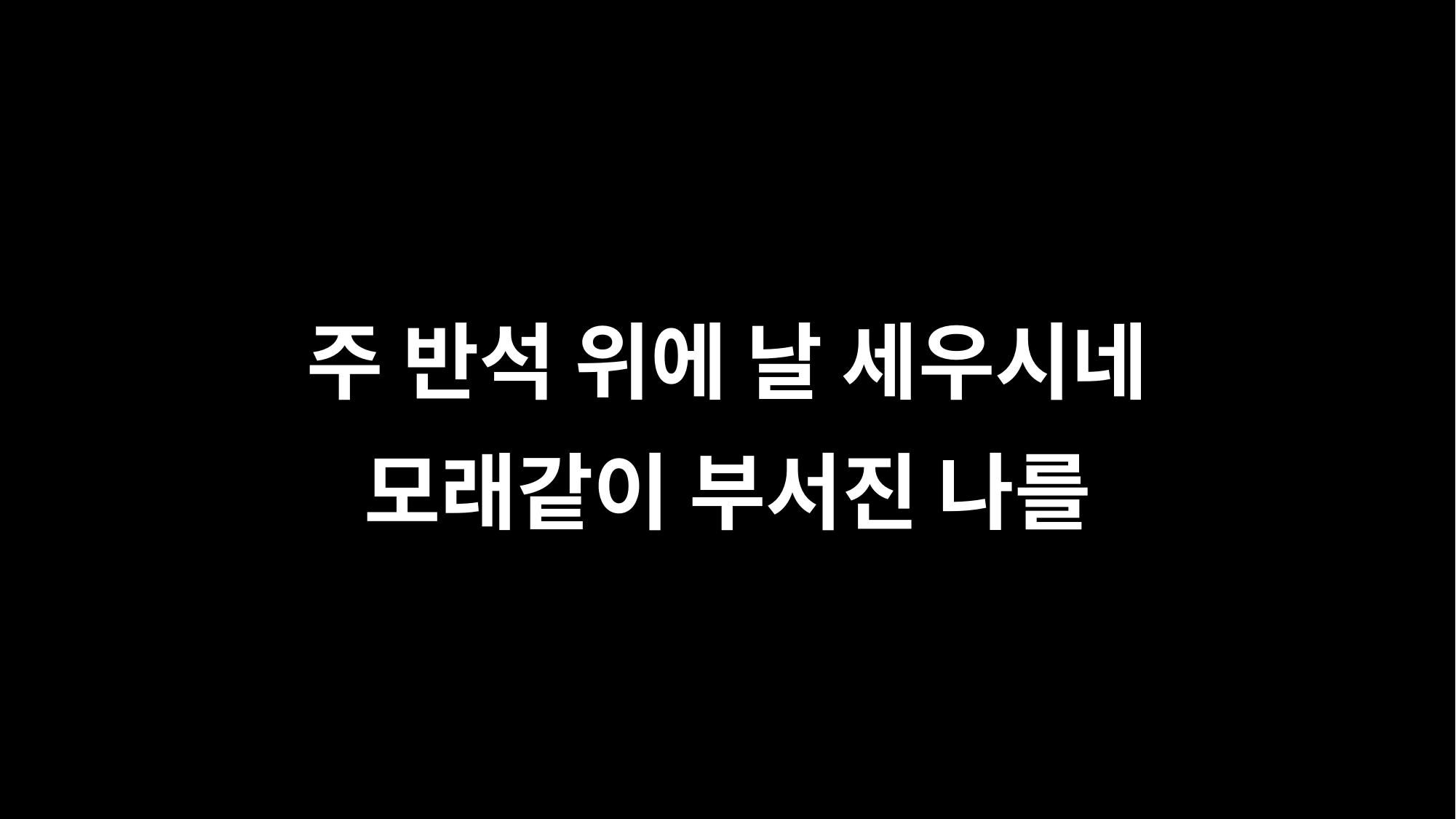

주 반석 위에 날 세우시네
모래같이 부서진 나를